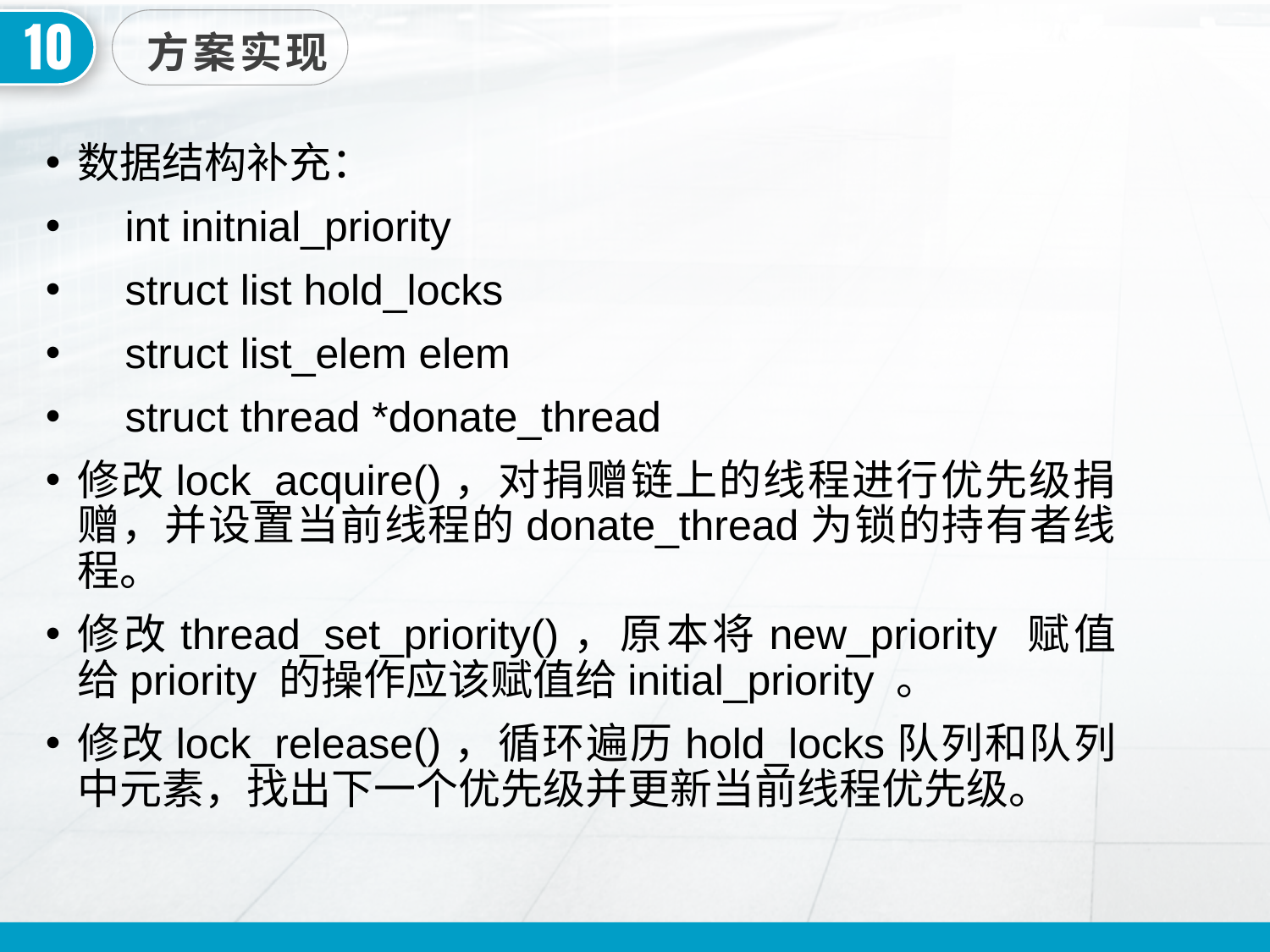

10
方案实现
数据结构补充：
    int initnial_priority
    struct list hold_locks
    struct list_elem elem
    struct thread *donate_thread
修改lock_acquire()，对捐赠链上的线程进行优先级捐赠，并设置当前线程的donate_thread为锁的持有者线程。
修改thread_set_priority()，原本将new_priority 赋值给priority 的操作应该赋值给initial_priority 。
修改lock_release()，循环遍历hold_locks队列和队列中元素，找出下一个优先级并更新当前线程优先级。